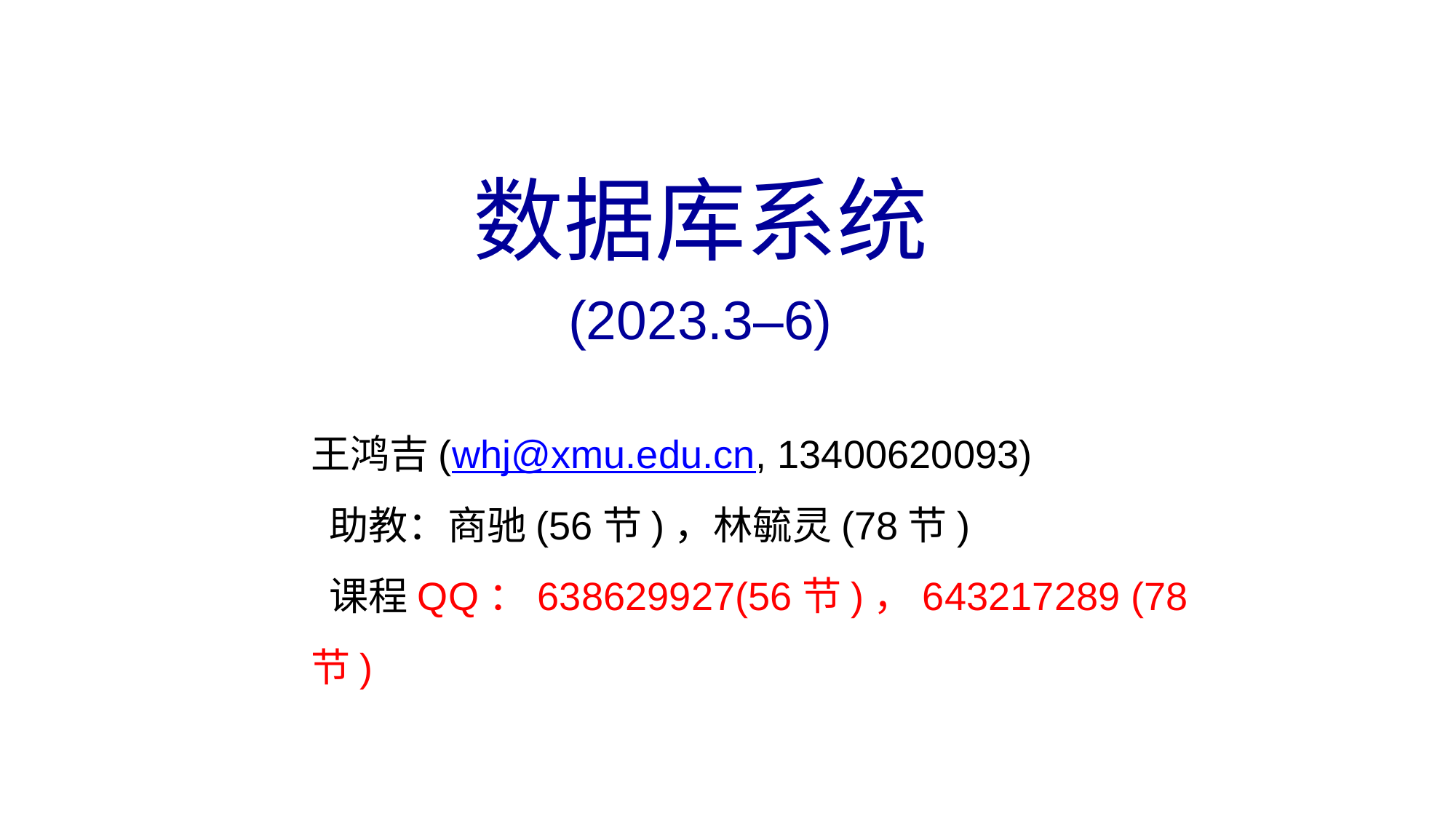

数据库系统
(2023.3–6)
王鸿吉(whj@xmu.edu.cn, 13400620093)
 助教：商驰(56节)，林毓灵(78节)
 课程QQ：638629927(56节)，643217289 (78节)